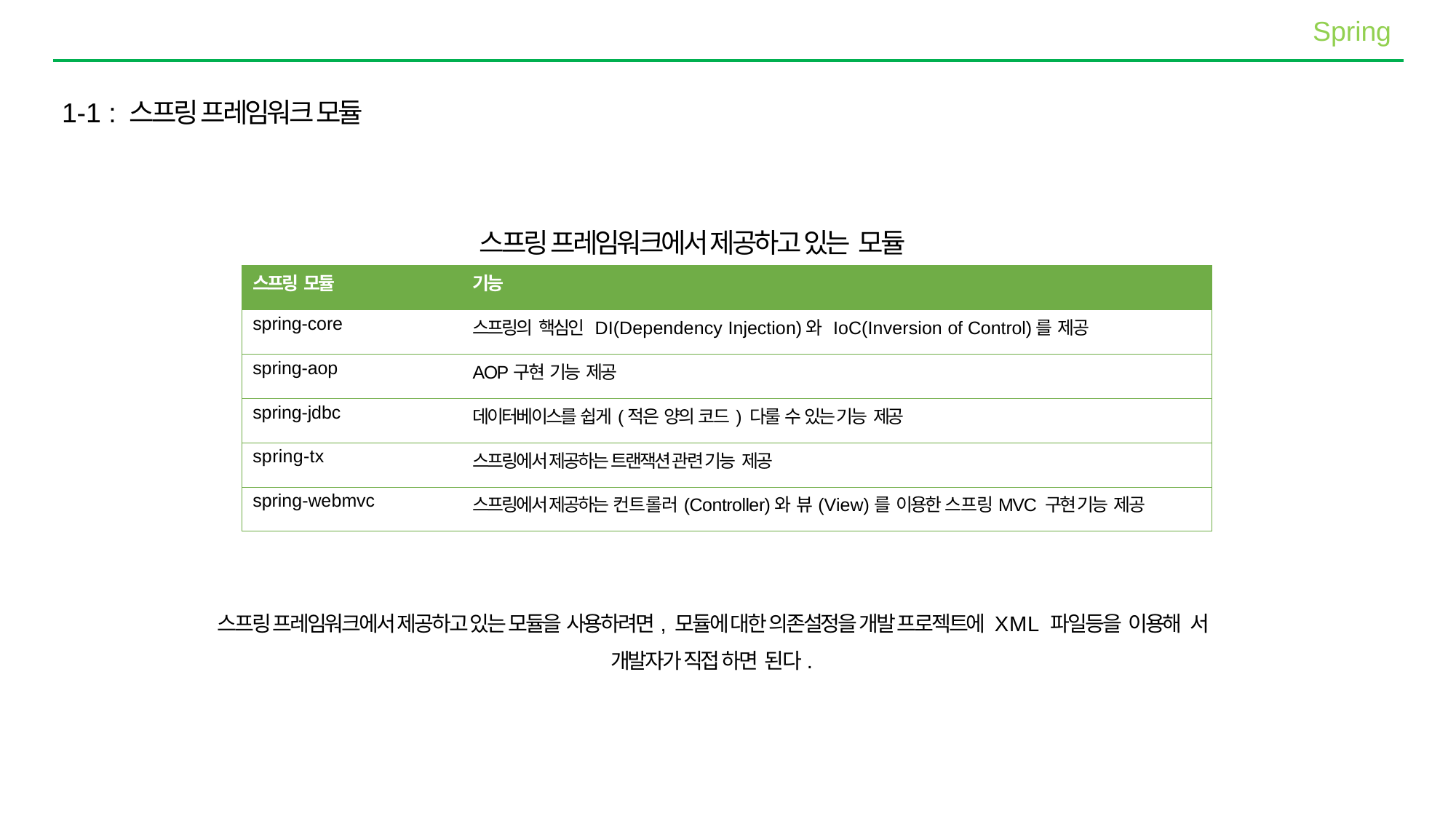

Spring
1-1 : 스프링 프레임워크 모듈
스프링 프레임워크에서 제공하고 있는 모듈
| 스프링 모듈 | 기능 |
| --- | --- |
| spring-core | 스프링의 핵심인 DI(Dependency Injection)와 IoC(Inversion of Control)를 제공 |
| spring-aop | AOP구현 기능 제공 |
| spring-jdbc | 데이터베이스를 쉽게(적은 양의 코드) 다룰 수 있는 기능 제공 |
| spring-tx | 스프링에서 제공하는 트랜잭션 관련 기능 제공 |
| spring-webmvc | 스프링에서 제공하는 컨트롤러(Controller)와 뷰(View)를 이용한 스프링MVC 구현 기능 제공 |
스프링 프레임워크에서 제공하고 있는 모듈을 사용하려면, 모듈에 대한 의존설정을 개발 프로젝트에 XML 파일등을 이용해  서 개발자가 직접 하면 된다.